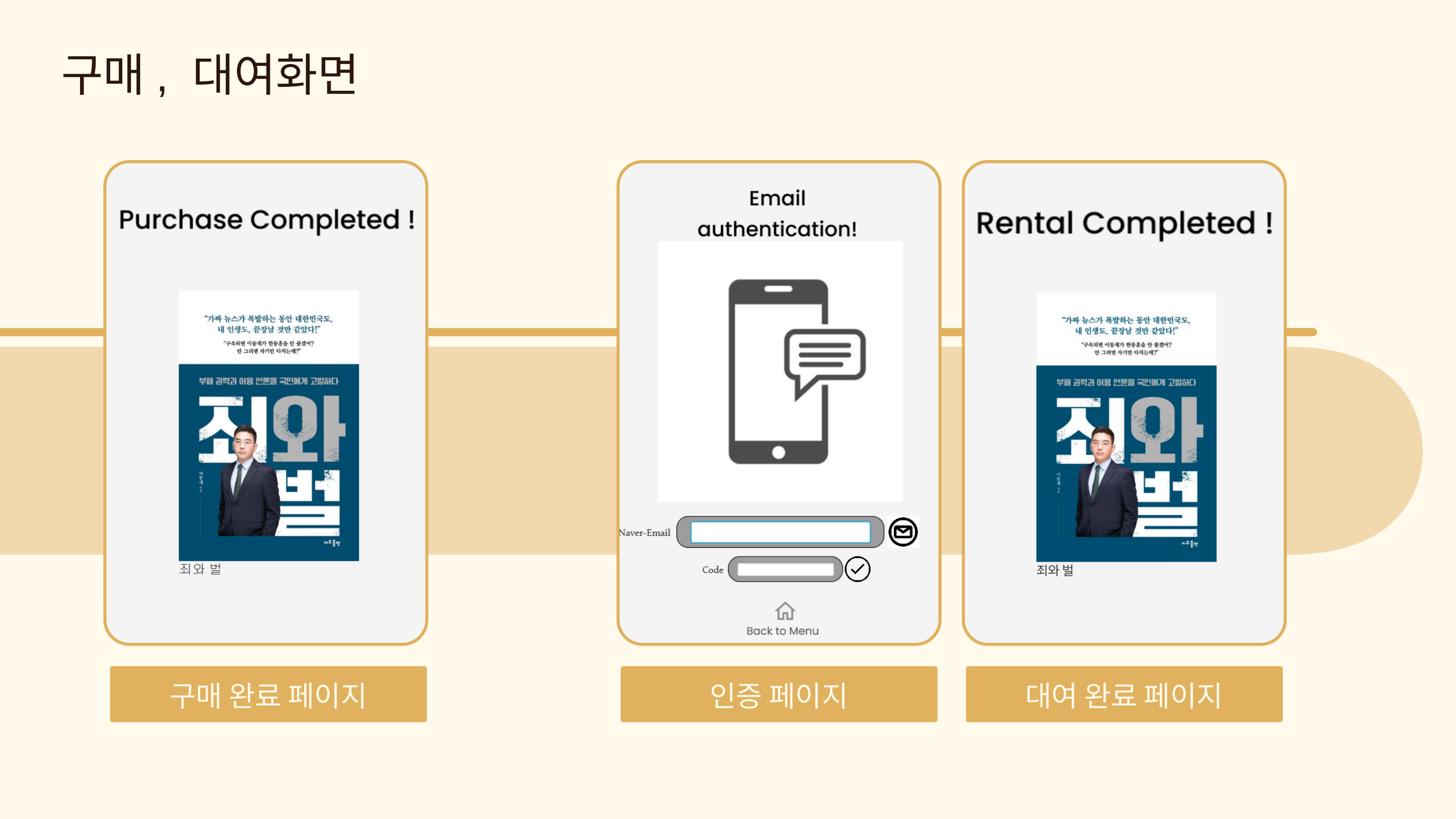

구매, 대여화면

구매 완료 페이지

인증 페이지

대여 완료 페이지